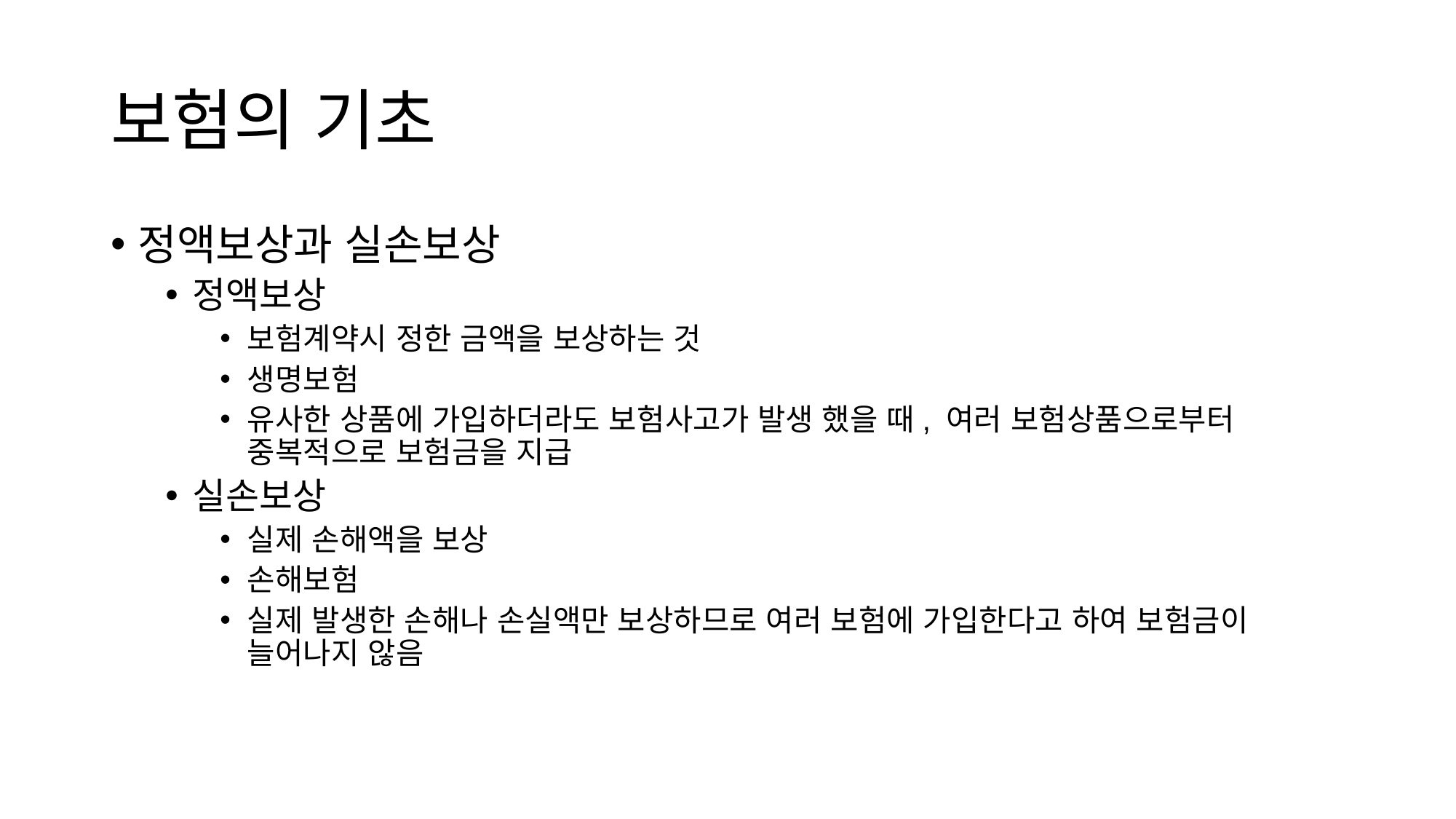

# 보험의 기초
정액보상과 실손보상
정액보상
보험계약시 정한 금액을 보상하는 것
생명보험
유사한 상품에 가입하더라도 보험사고가 발생 했을 때, 여러 보험상품으로부터 중복적으로 보험금을 지급
실손보상
실제 손해액을 보상
손해보험
실제 발생한 손해나 손실액만 보상하므로 여러 보험에 가입한다고 하여 보험금이 늘어나지 않음